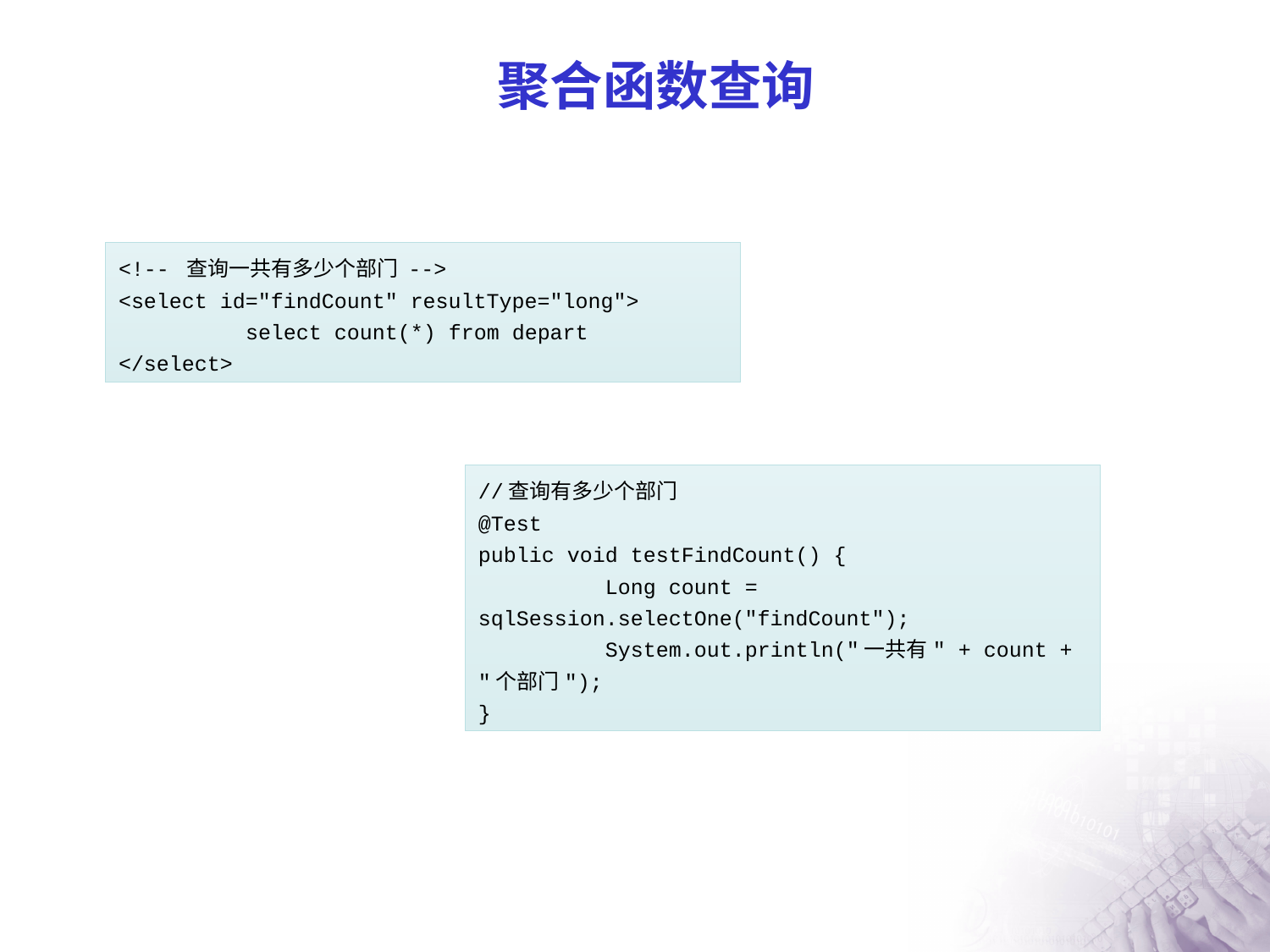

# 聚合函数查询
<!-- 查询一共有多少个部门 -->
<select id="findCount" resultType="long">
	select count(*) from depart
</select>
//查询有多少个部门
@Test
public void testFindCount() {
	Long count = sqlSession.selectOne("findCount");
	System.out.println("一共有" + count + "个部门");
}